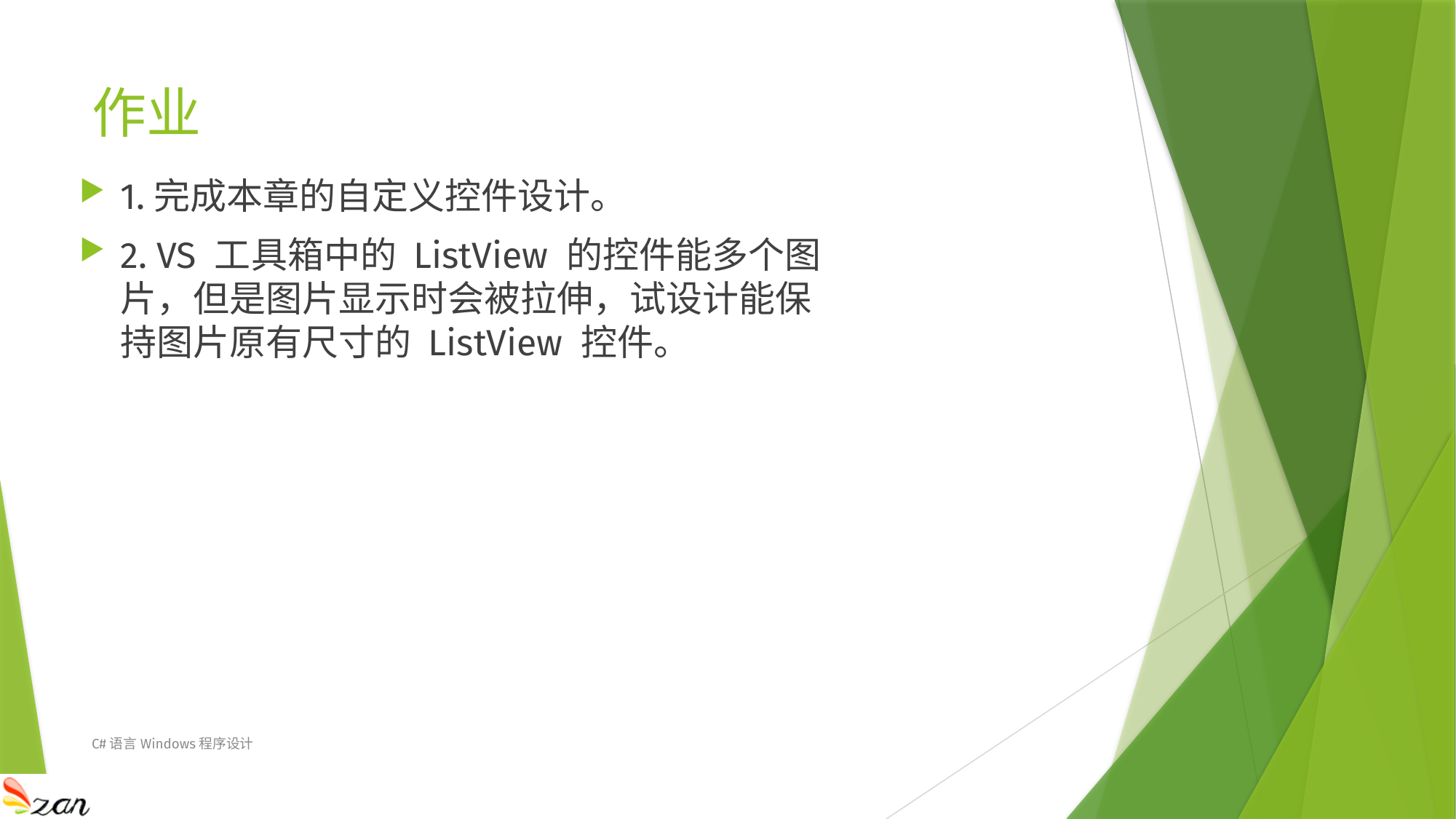

# 作业
1.完成本章的自定义控件设计。
2. VS 工具箱中的 ListView 的控件能多个图片，但是图片显示时会被拉伸，试设计能保持图片原有尺寸的 ListView 控件。
C#语言Windows程序设计